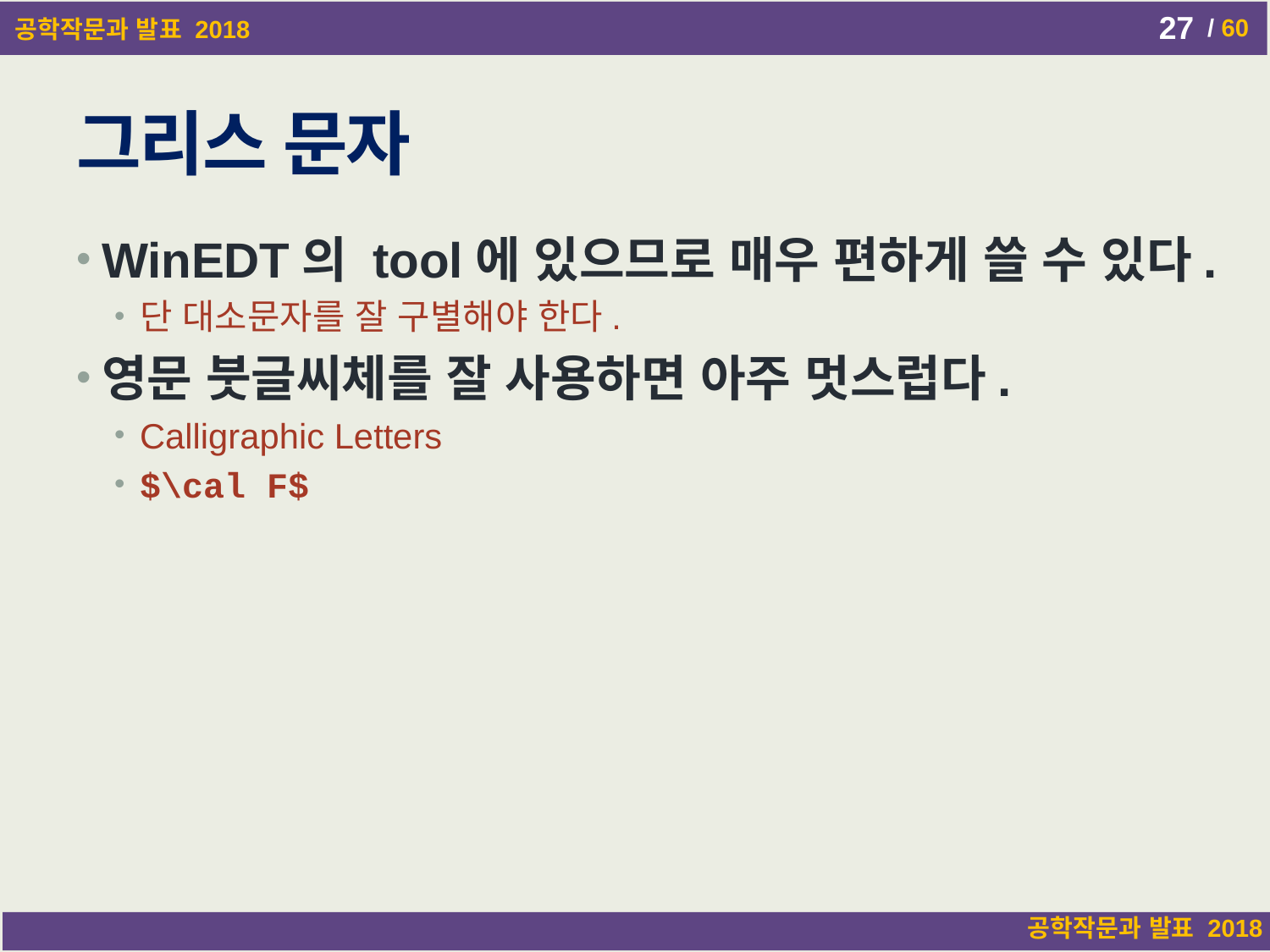

27
# 그리스 문자
WinEDT의 tool에 있으므로 매우 편하게 쓸 수 있다.
단 대소문자를 잘 구별해야 한다.
영문 붓글씨체를 잘 사용하면 아주 멋스럽다.
Calligraphic Letters
$\cal F$